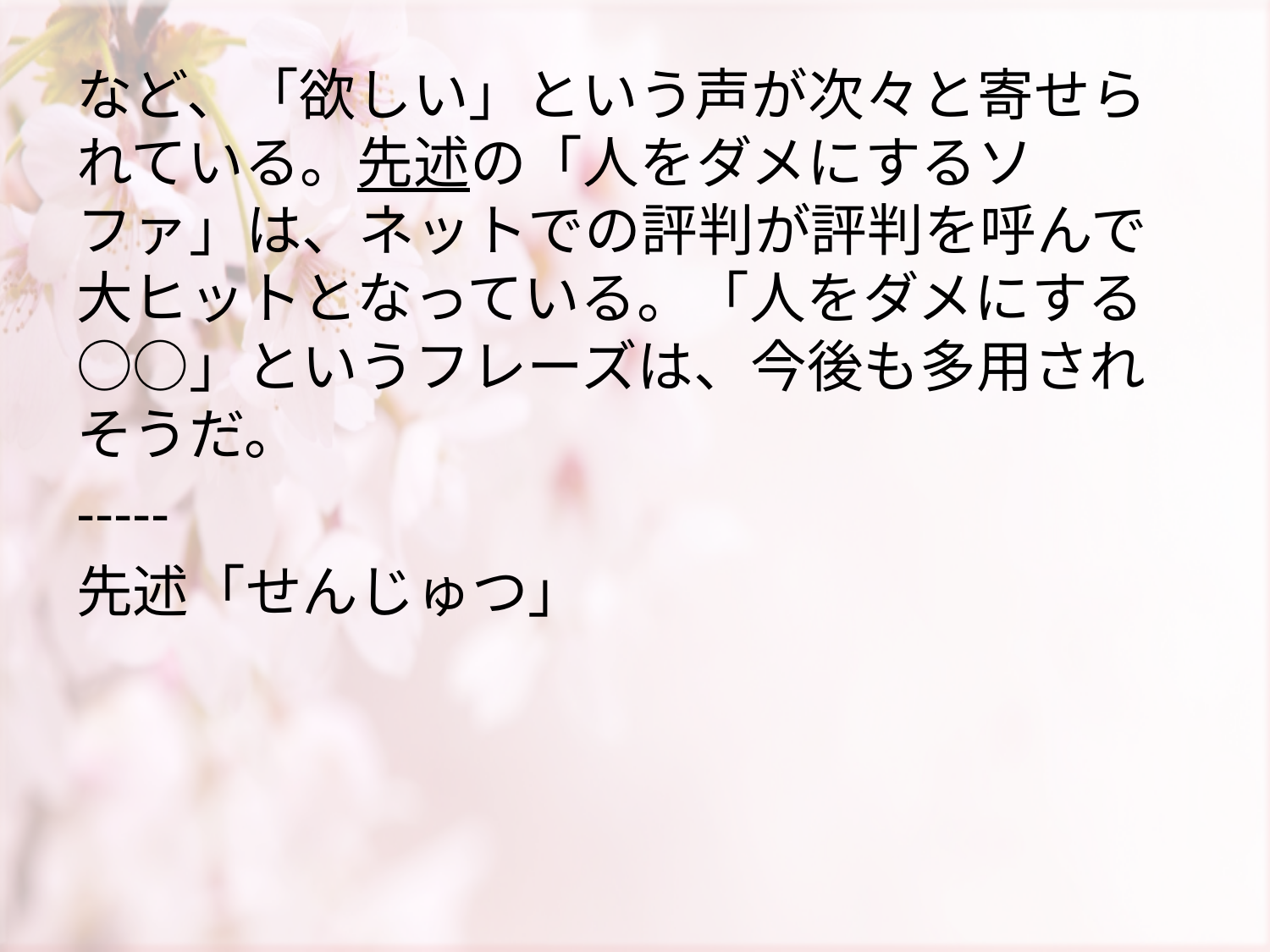

など、「欲しい」という声が次々と寄せられている。先述の「人をダメにするソファ」は、ネットでの評判が評判を呼んで大ヒットとなっている。「人をダメにする○○」というフレーズは、今後も多用されそうだ。
-----
先述「せんじゅつ」